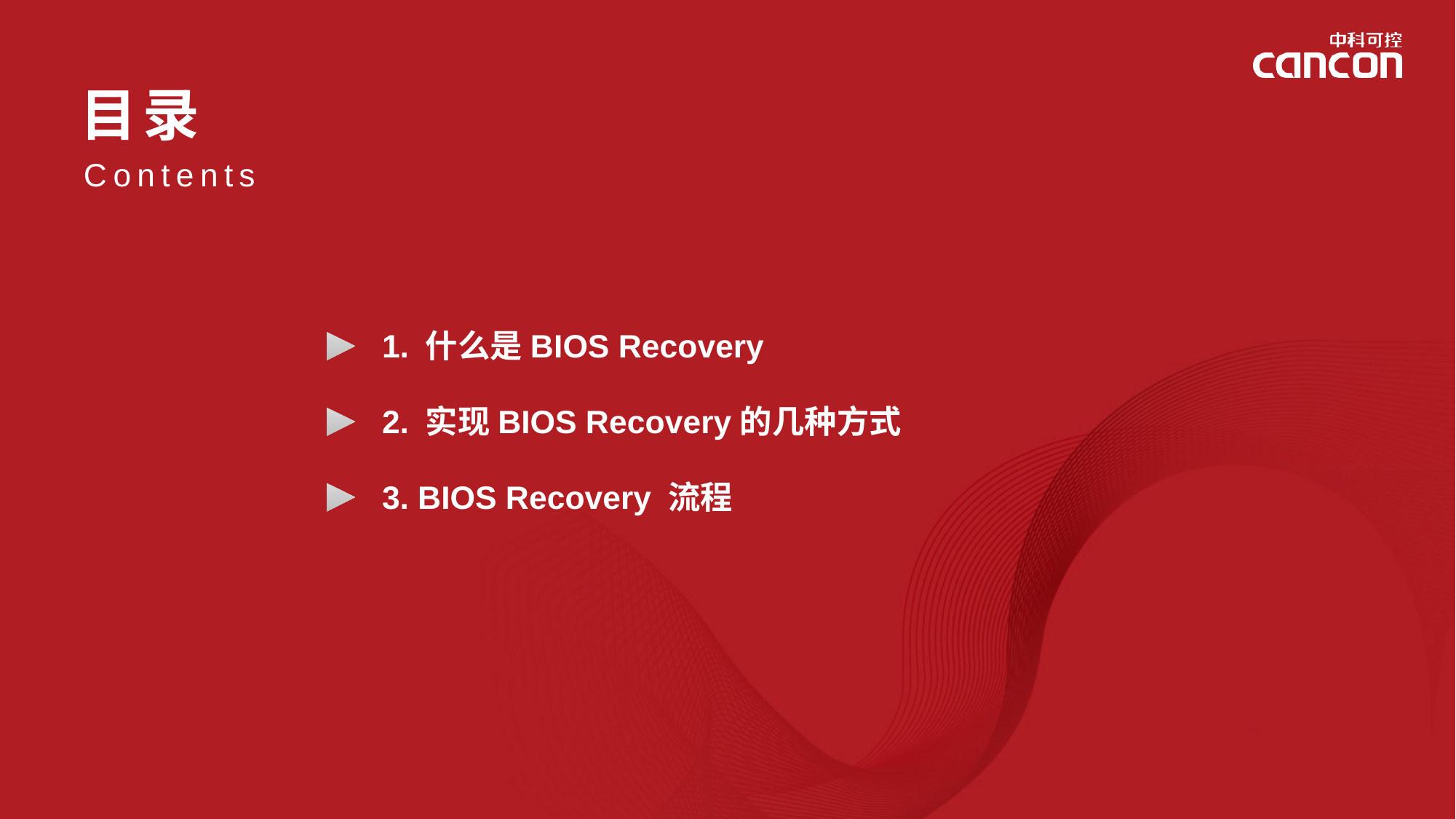

1. 什么是BIOS Recovery

2. 实现BIOS Recovery的几种方式

3. BIOS Recovery 流程